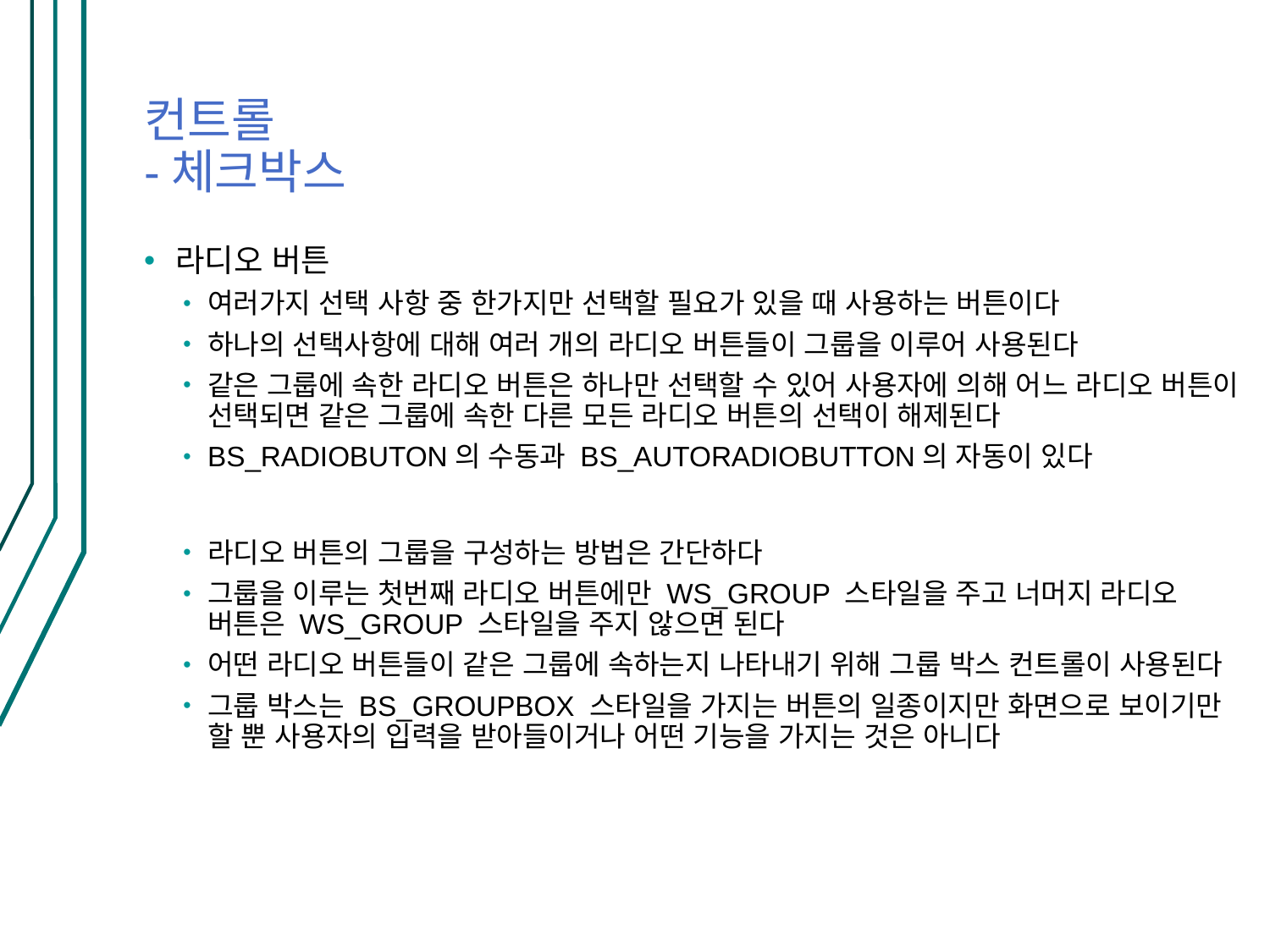

# 컨트롤 -체크박스
라디오 버튼
여러가지 선택 사항 중 한가지만 선택할 필요가 있을 때 사용하는 버튼이다
하나의 선택사항에 대해 여러 개의 라디오 버튼들이 그룹을 이루어 사용된다
같은 그룹에 속한 라디오 버튼은 하나만 선택할 수 있어 사용자에 의해 어느 라디오 버튼이 선택되면 같은 그룹에 속한 다른 모든 라디오 버튼의 선택이 해제된다
BS_RADIOBUTON의 수동과 BS_AUTORADIOBUTTON의 자동이 있다

라디오 버튼의 그룹을 구성하는 방법은 간단하다
그룹을 이루는 첫번째 라디오 버튼에만 WS_GROUP 스타일을 주고 너머지 라디오 버튼은 WS_GROUP 스타일을 주지 않으면 된다
어떤 라디오 버튼들이 같은 그룹에 속하는지 나타내기 위해 그룹 박스 컨트롤이 사용된다
그룹 박스는 BS_GROUPBOX 스타일을 가지는 버튼의 일종이지만 화면으로 보이기만 할 뿐 사용자의 입력을 받아들이거나 어떤 기능을 가지는 것은 아니다